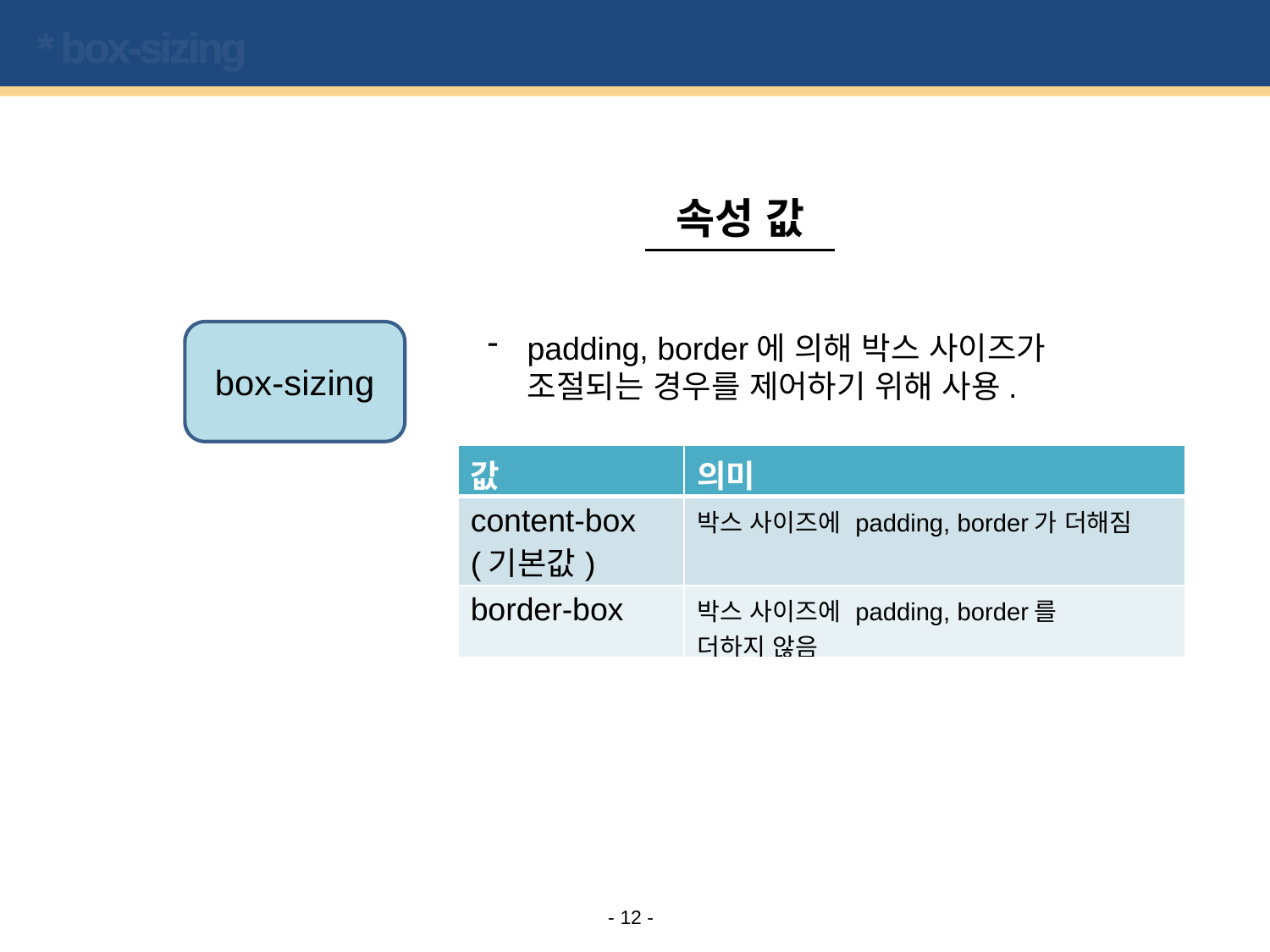

# * box-sizing
속성 값
box-sizing
padding, border에 의해 박스 사이즈가 조절되는 경우를 제어하기 위해 사용.
| 값 | 의미 |
| --- | --- |
| content-box (기본값) | 박스 사이즈에 padding, border가 더해짐 |
| border-box | 박스 사이즈에 padding, border를 더하지 않음 |